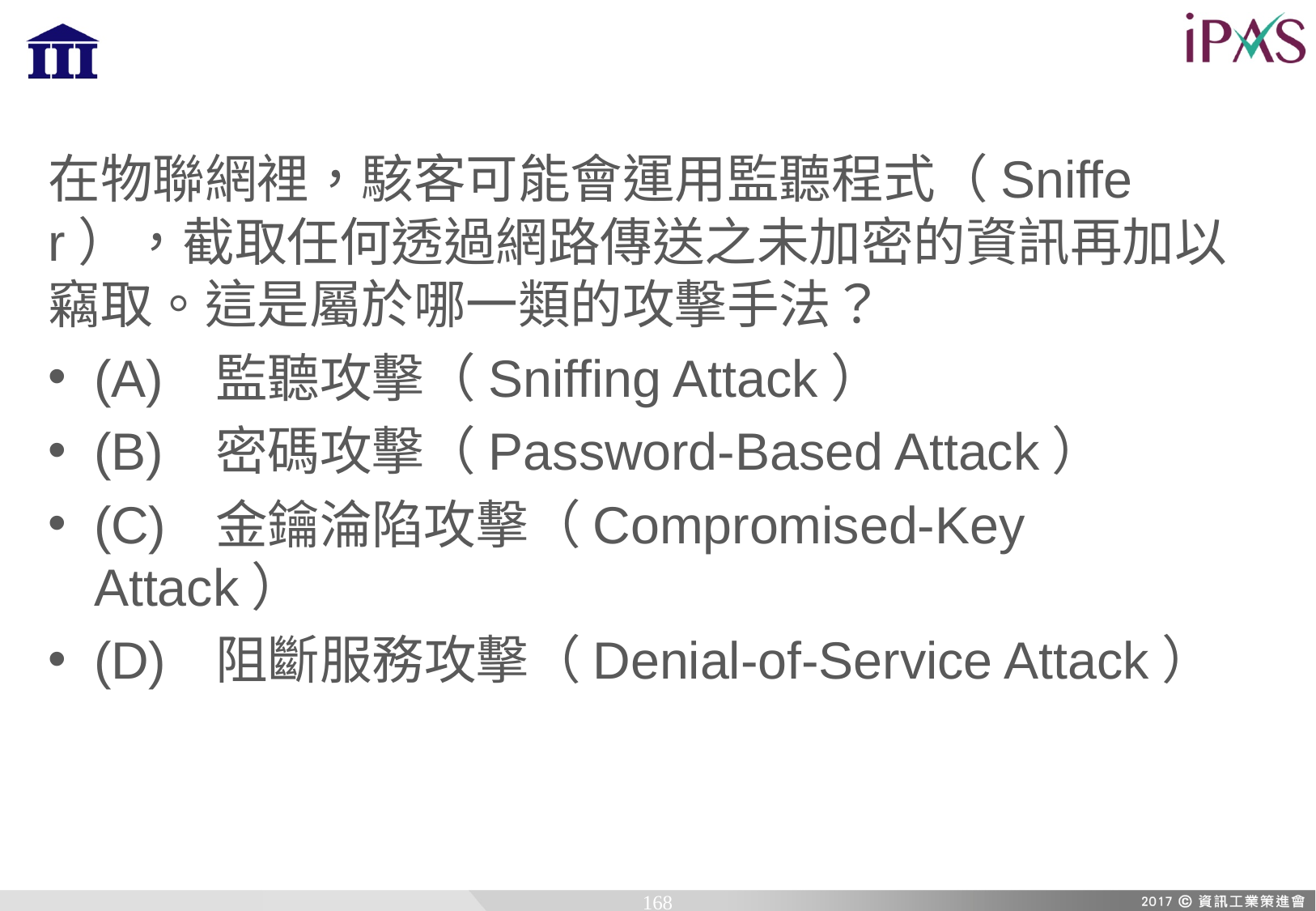

在物聯網裡，駭客可能會運用監聽程式（Sniffer），截取任何透過網路傳送之未加密的資訊再加以竊取。這是屬於哪一類的攻擊手法？
(A)	監聽攻擊（Sniffing Attack）
(B)	密碼攻擊（Password-Based Attack）
(C)	金鑰淪陷攻擊（Compromised-Key Attack）
(D)	阻斷服務攻擊（Denial-of-Service Attack）
168